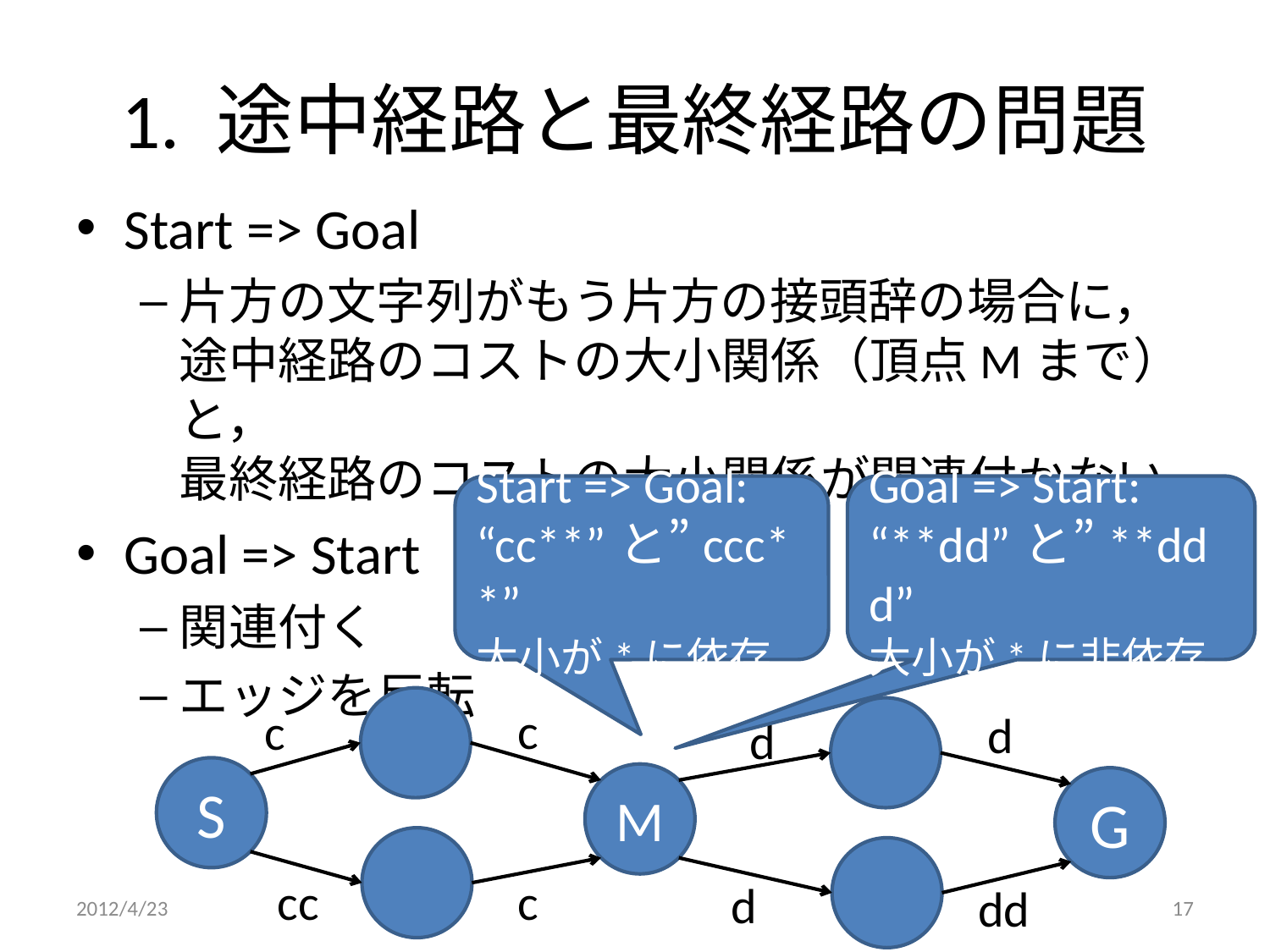

# 1. 途中経路と最終経路の問題
Start => Goal
片方の文字列がもう片方の接頭辞の場合に，
途中経路のコストの大小関係（頂点Mまで）と，
最終経路のコストの大小関係が関連付かない
Goal => Start
関連付く
エッジを反転
Start => Goal:
“cc**”と”ccc**”
大小が*に依存
Goal => Start:
“**dd”と”**ddd”
大小が*に非依存

c
c

d
d
S
M
G

cc
c
d
dd
2012/4/23
17